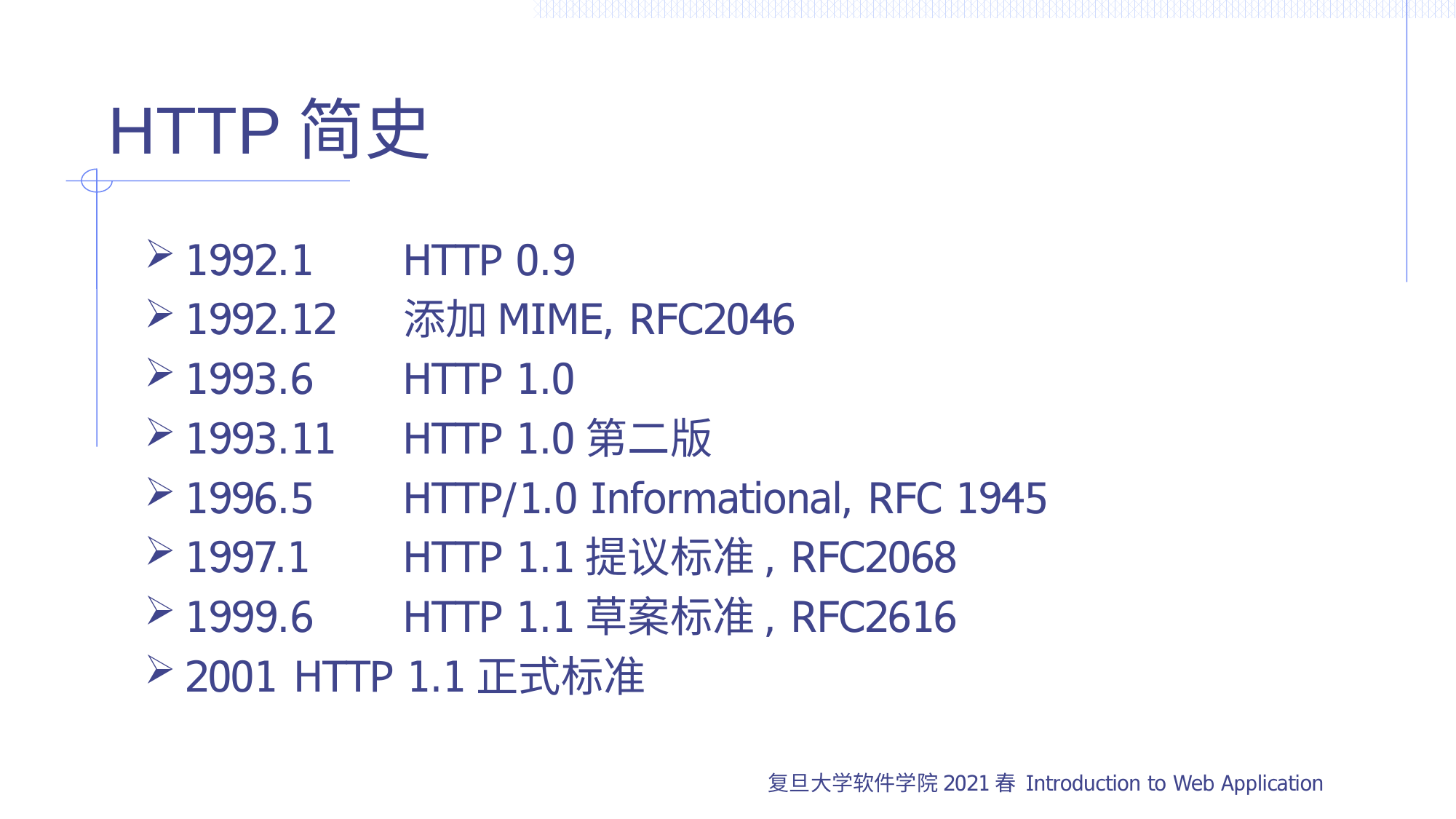

# HTTP简史
1992.1 	HTTP 0.9
1992.12	添加MIME, RFC2046
1993.6 	HTTP 1.0
1993.11	HTTP 1.0第二版
1996.5	HTTP/1.0 Informational, RFC 1945
1997.1	HTTP 1.1提议标准, RFC2068
1999.6	HTTP 1.1草案标准, RFC2616
2001	HTTP 1.1正式标准